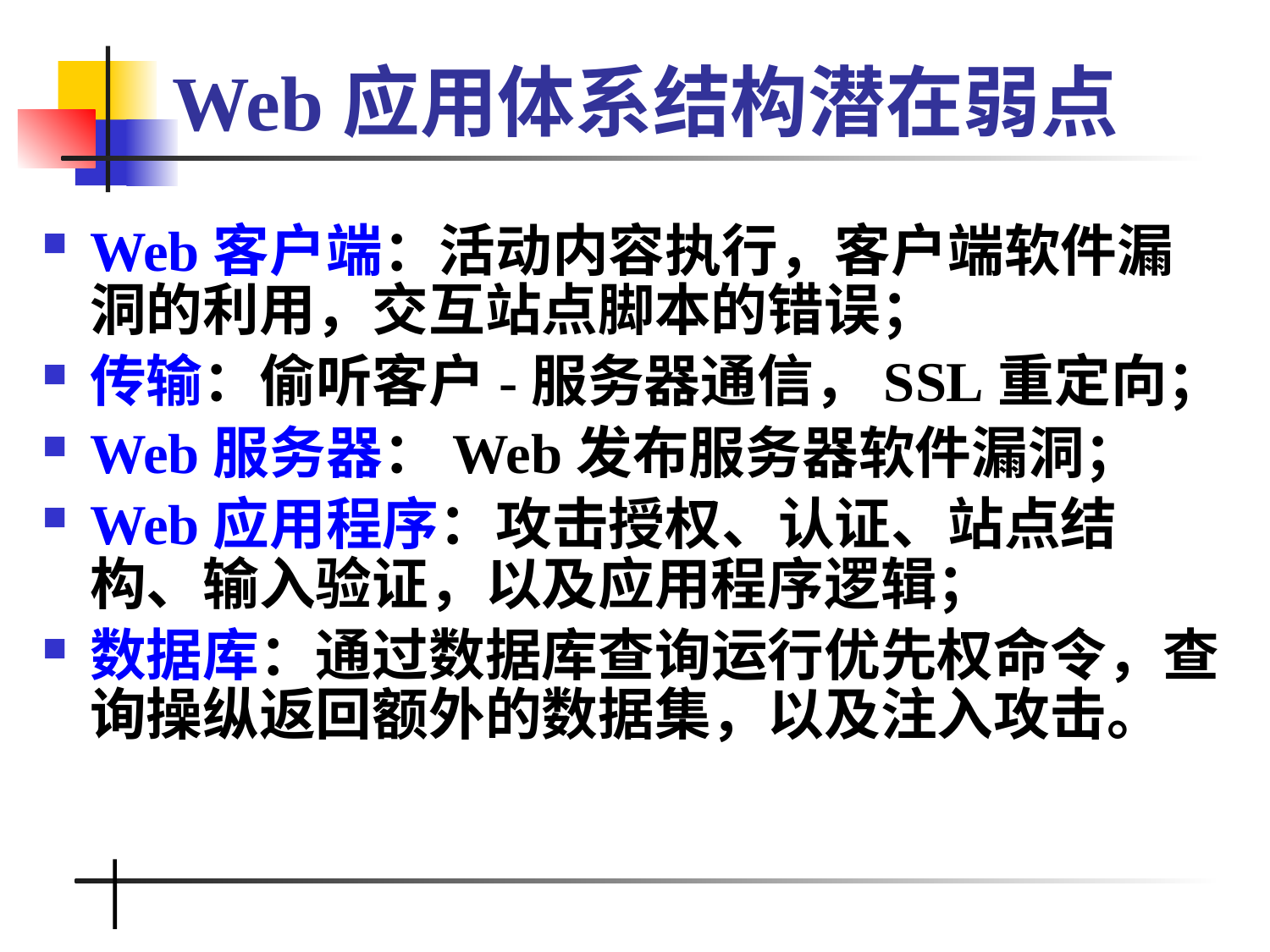

# Web应用体系结构潜在弱点
Web客户端：活动内容执行，客户端软件漏洞的利用，交互站点脚本的错误；
传输：偷听客户-服务器通信，SSL重定向；
Web服务器：Web发布服务器软件漏洞；
Web应用程序：攻击授权、认证、站点结构、输入验证，以及应用程序逻辑；
数据库：通过数据库查询运行优先权命令，查询操纵返回额外的数据集，以及注入攻击。